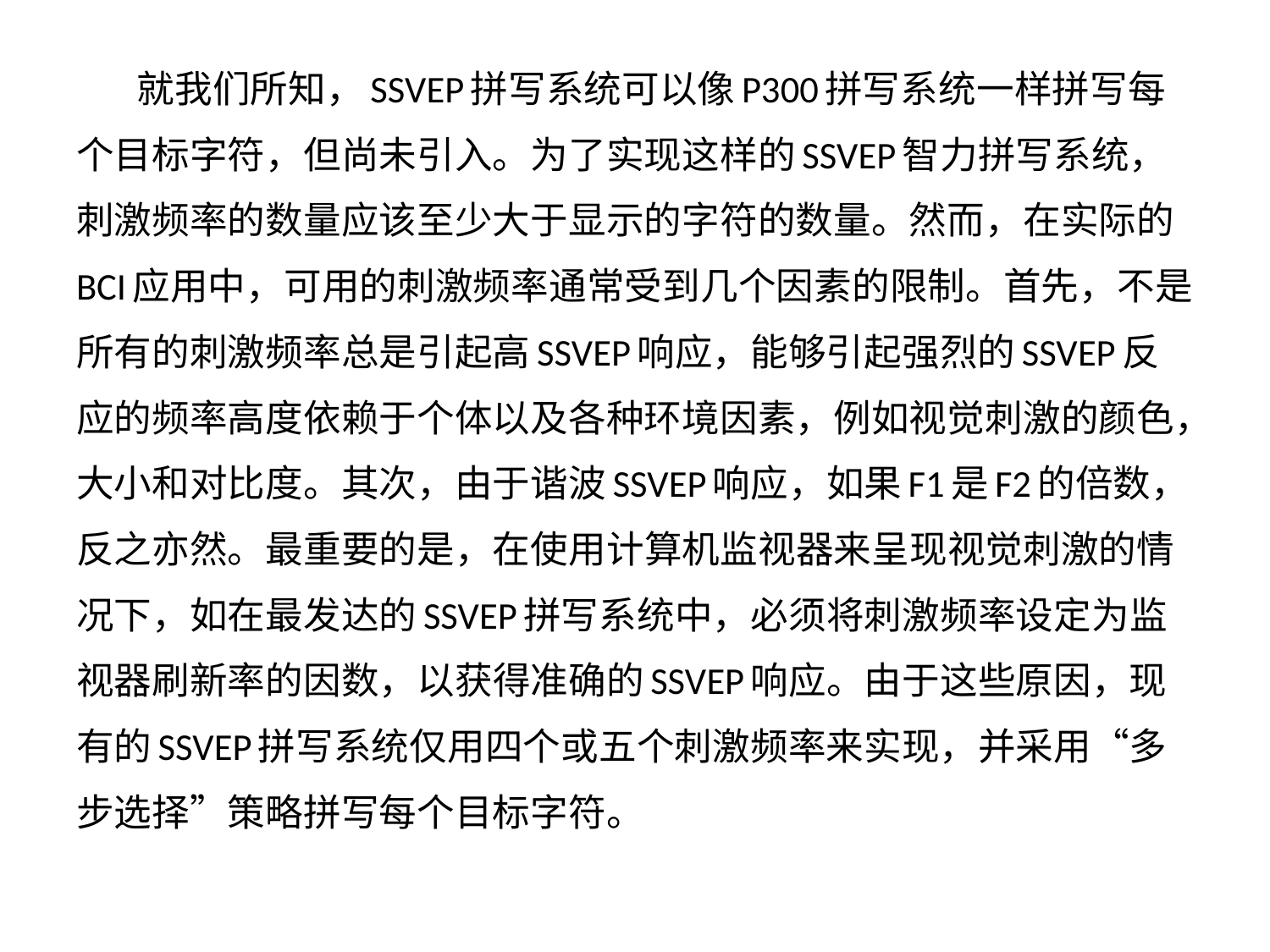

#
就我们所知，SSVEP拼写系统可以像P300拼写系统一样拼写每个目标字符，但尚未引入。为了实现这样的SSVEP智力拼写系统，刺激频率的数量应该至少大于显示的字符的数量。然而，在实际的BCI应用中，可用的刺激频率通常受到几个因素的限制。首先，不是所有的刺激频率总是引起高SSVEP响应，能够引起强烈的SSVEP反应的频率高度依赖于个体以及各种环境因素，例如视觉刺激的颜色，大小和对比度。其次，由于谐波SSVEP响应，如果F1是F2的倍数，反之亦然。最重要的是，在使用计算机监视器来呈现视觉刺激的情况下，如在最发达的SSVEP拼写系统中，必须将刺激频率设定为监视器刷新率的因数，以获得准确的SSVEP响应。由于这些原因，现有的SSVEP拼写系统仅用四个或五个刺激频率来实现，并采用“多步选择”策略拼写每个目标字符。